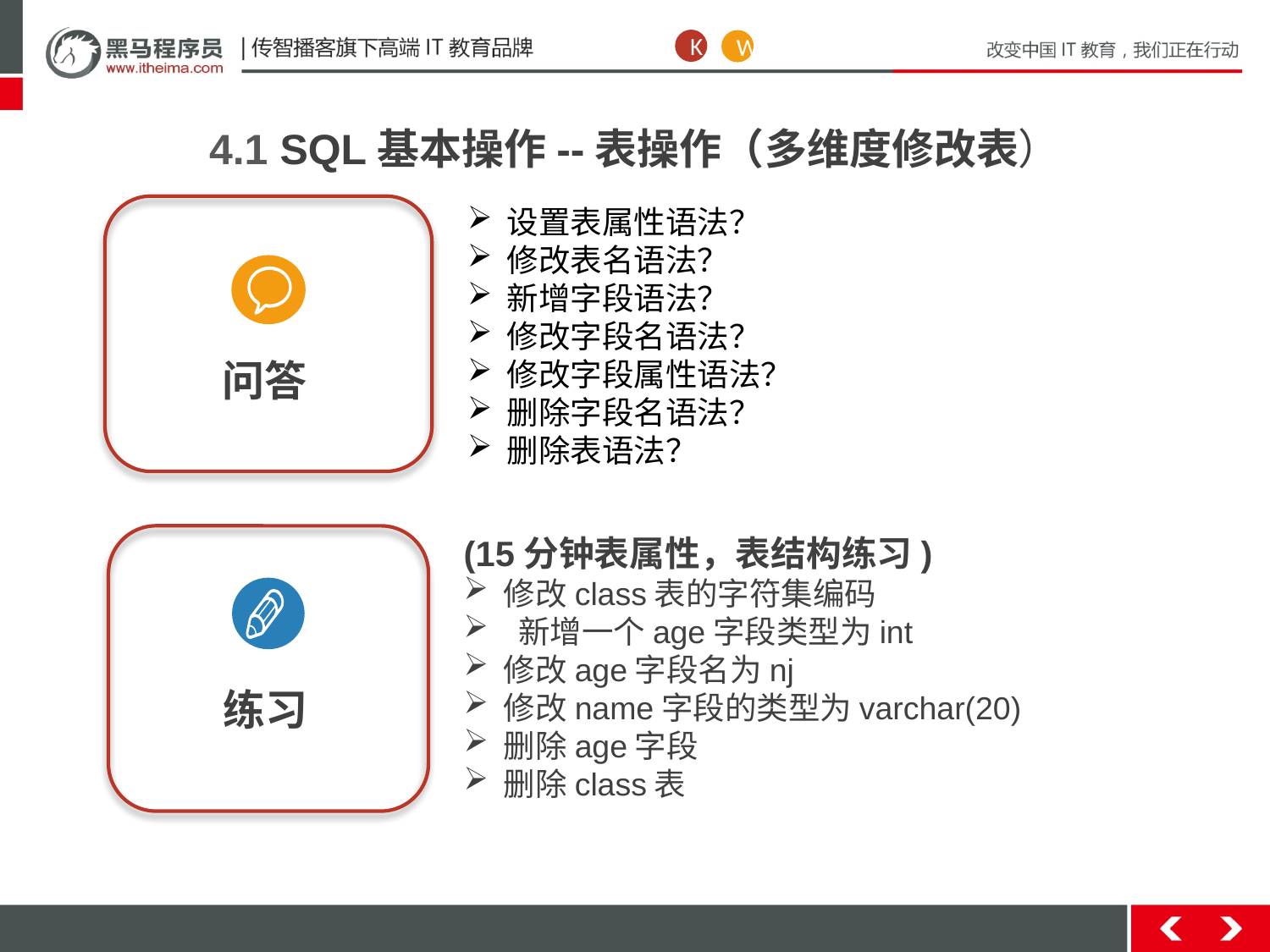

K
W
4.1 SQL基本操作--表操作（多维度修改表）

问答
设置表属性语法？
修改表名语法？
新增字段语法？
修改字段名语法？
修改字段属性语法？
删除字段名语法？
删除表语法？
(15分钟表属性，表结构练习)
修改class表的字符集编码
 新增一个age字段类型为int
修改age字段名为nj
修改name字段的类型为varchar(20)
删除age字段
删除class表

练习